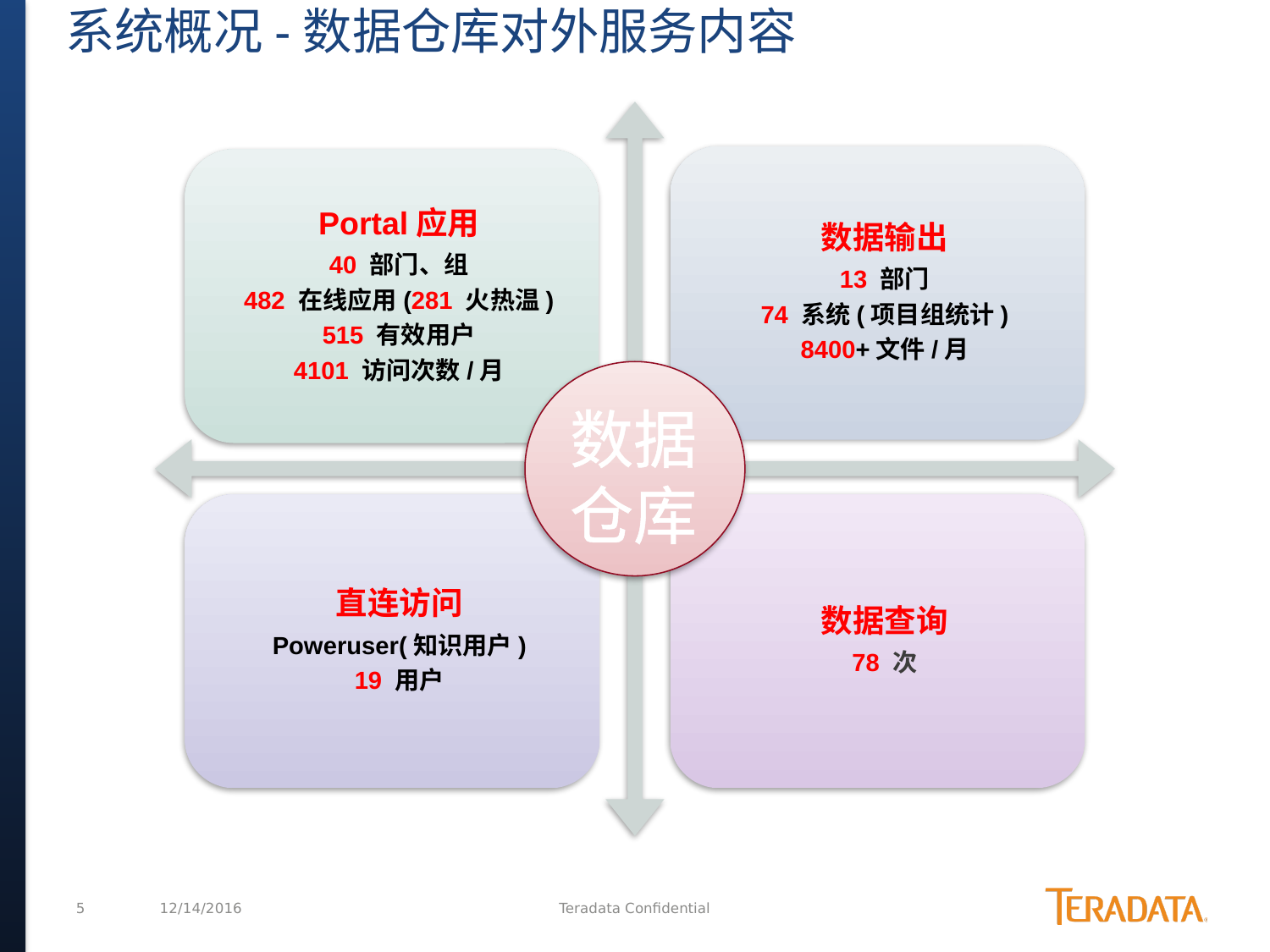

# 系统概况-数据仓库对外服务内容
Portal应用
40 部门、组
482 在线应用(281 火热温)
515 有效用户
4101 访问次数/月
数据输出
13 部门
74 系统(项目组统计)
8400+文件/月
直连访问
Poweruser(知识用户)
19 用户
数据查询
78 次
数据仓库